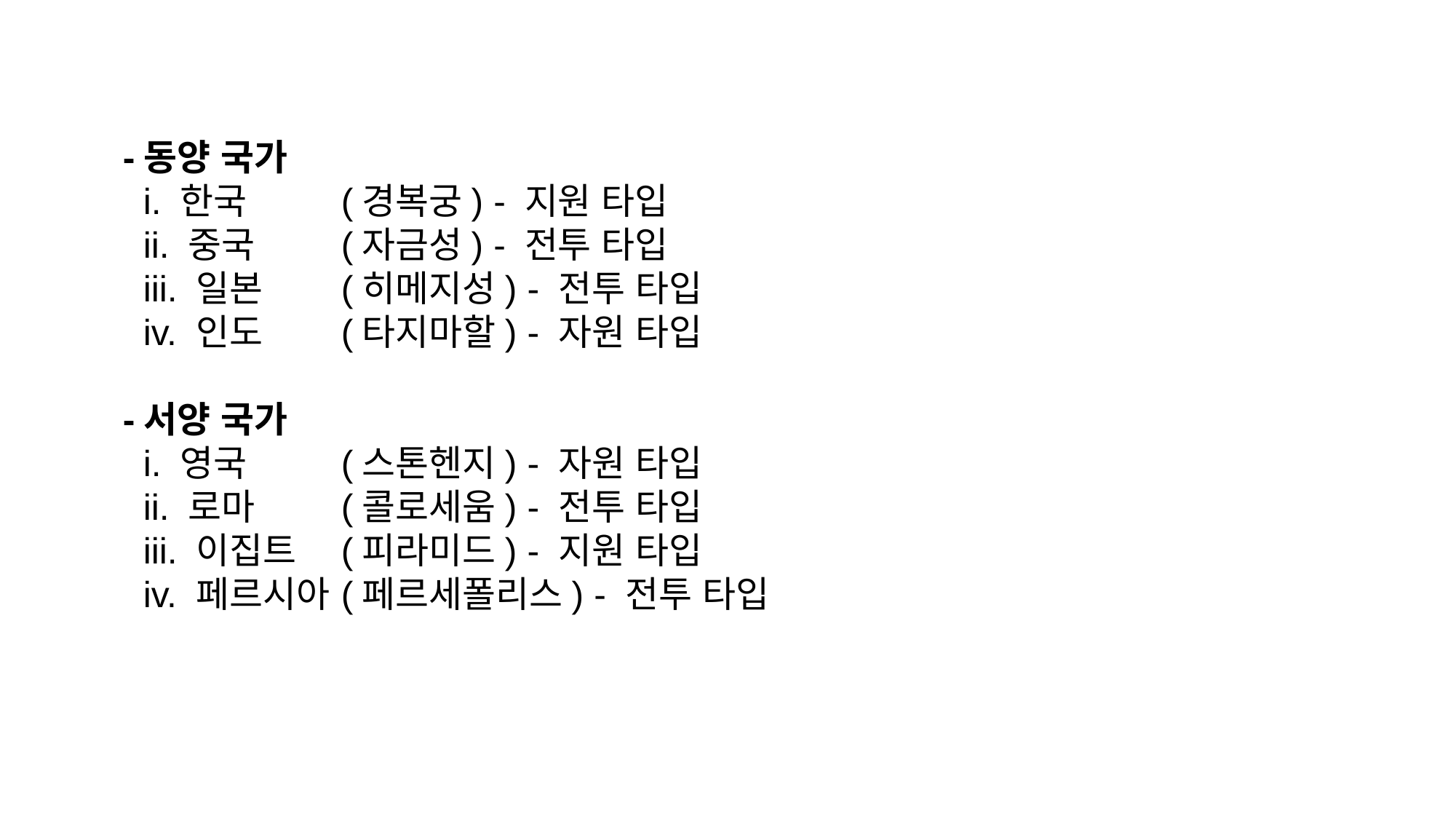

-동양 국가
  i. 한국	(경복궁) - 지원 타입
  ii. 중국	(자금성) - 전투 타입
  iii. 일본	(히메지성) - 전투 타입
  iv. 인도	(타지마할) - 자원 타입

-서양 국가
  i. 영국	(스톤헨지) - 자원 타입
  ii. 로마	(콜로세움) - 전투 타입
  iii. 이집트	(피라미드) - 지원 타입
  iv. 페르시아	(페르세폴리스) - 전투 타입